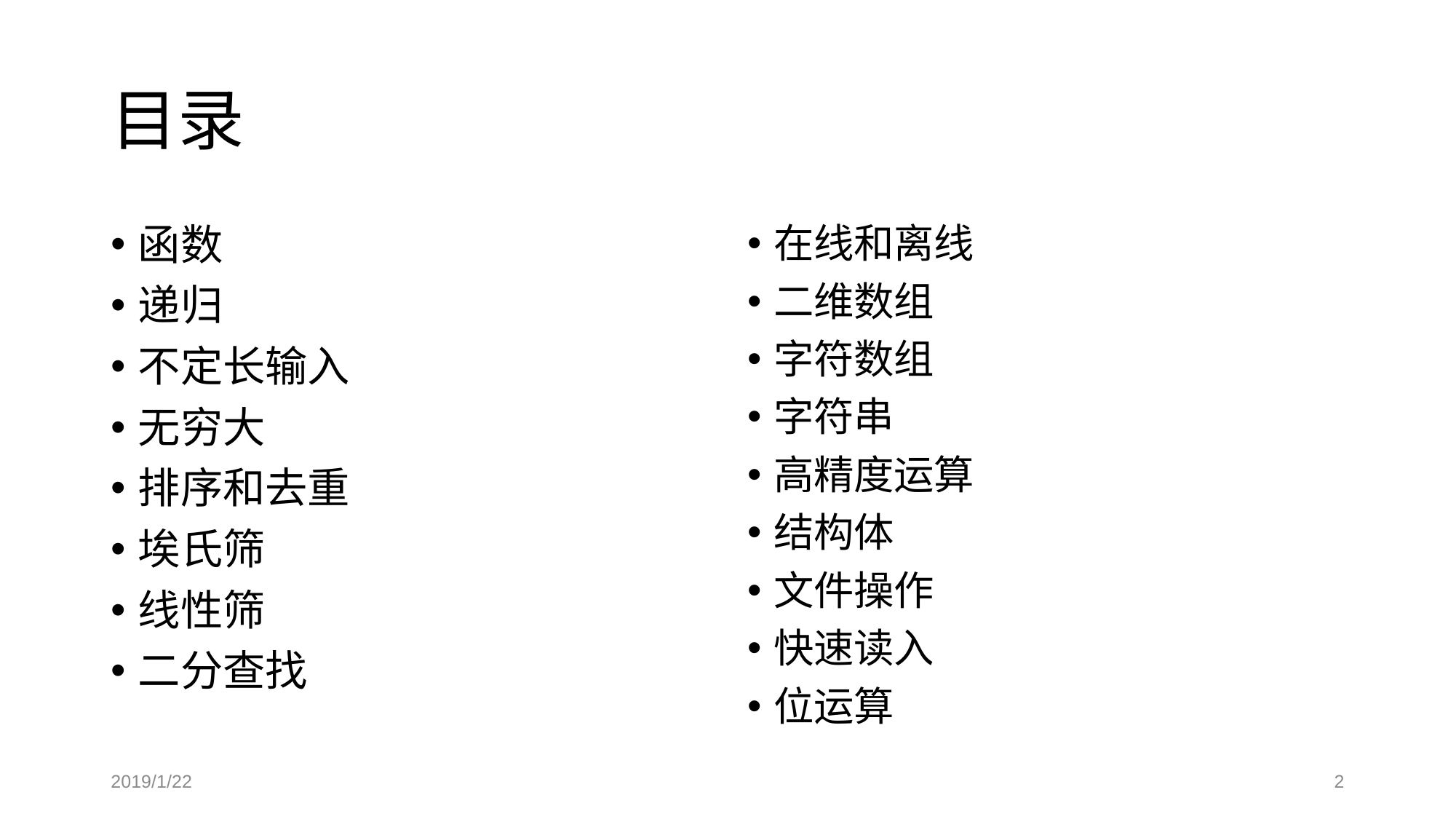

# 目录
函数
递归
不定长输入
无穷大
排序和去重
埃氏筛
线性筛
二分查找

在线和离线
二维数组
字符数组
字符串
高精度运算
结构体
文件操作
快速读入
位运算

2019/1/22
2